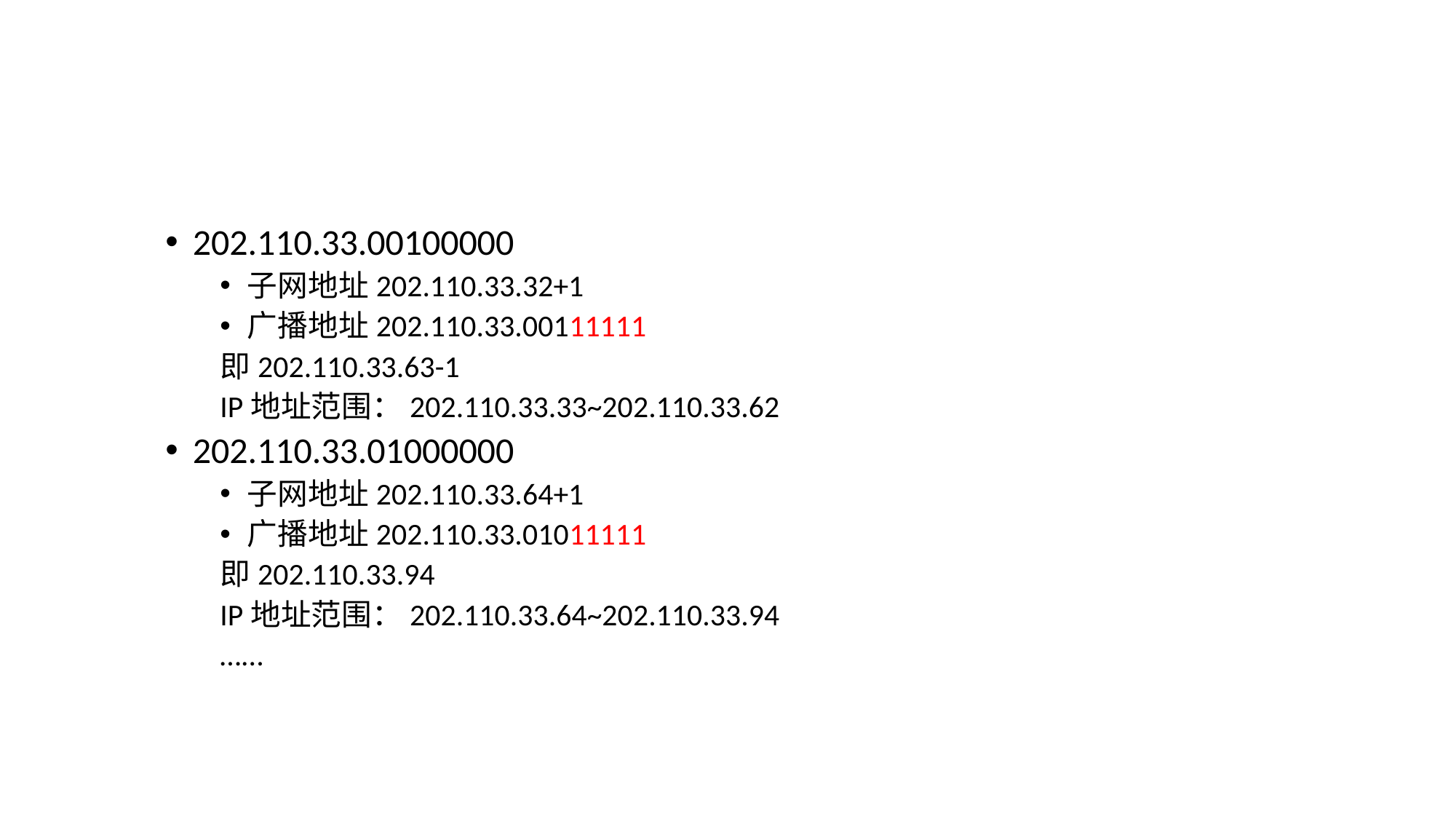

#
202.110.33.00100000
子网地址202.110.33.32+1
广播地址202.110.33.00111111
即202.110.33.63-1
IP地址范围：202.110.33.33~202.110.33.62
202.110.33.01000000
子网地址202.110.33.64+1
广播地址202.110.33.01011111
即202.110.33.94
IP地址范围：202.110.33.64~202.110.33.94
…...